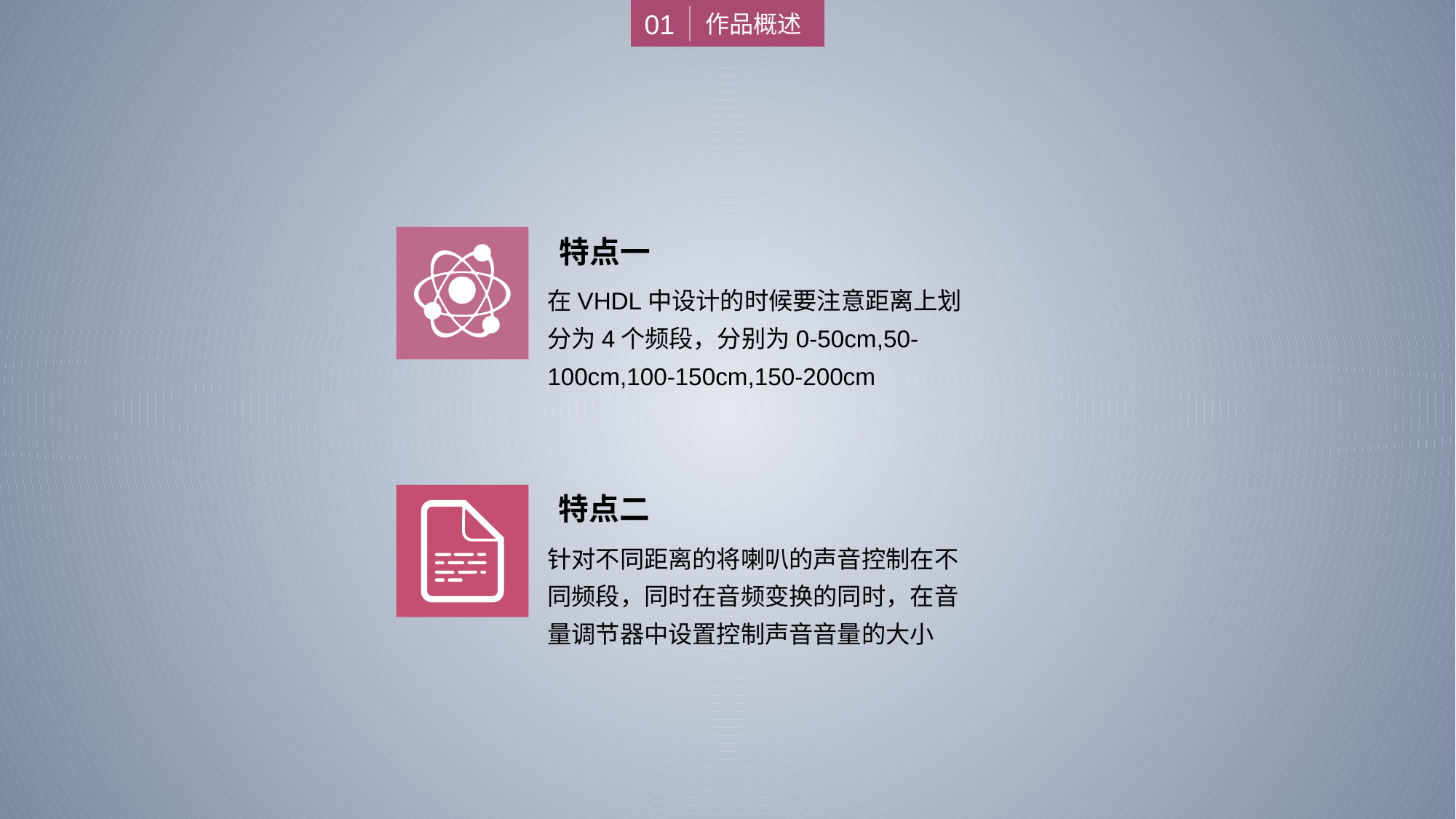

01
作品概述

特点一
在VHDL中设计的时候要注意距离上划分为4个频段，分别为0-50cm,50-100cm,100-150cm,150-200cm

特点二
针对不同距离的将喇叭的声音控制在不同频段，同时在音频变换的同时，在音量调节器中设置控制声音音量的大小